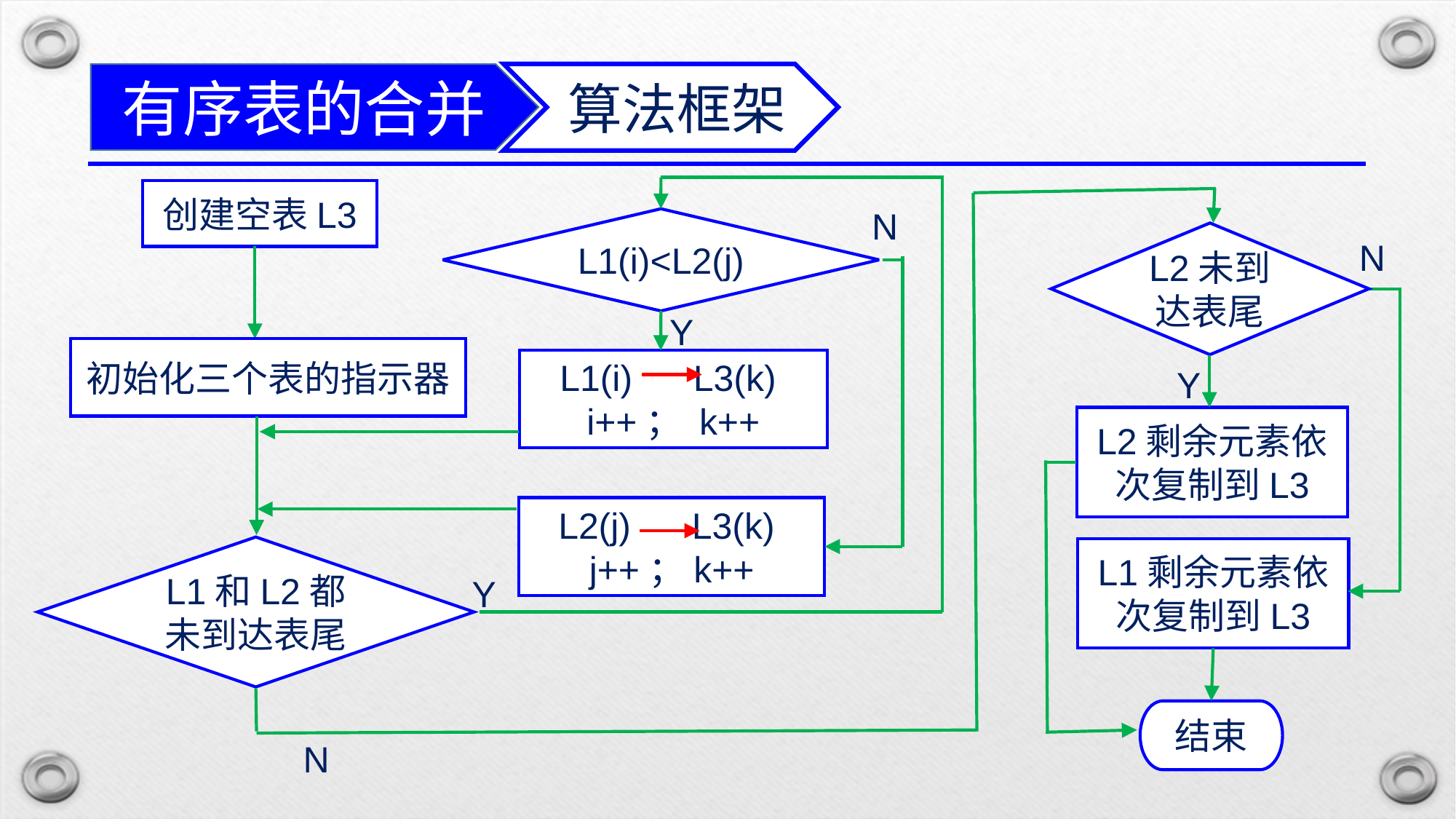

算法框架

有序表的合并
创建空表L3
N
L1(i)<L2(j)
L2未到达表尾
N
Y
初始化三个表的指示器
L1(i)      L3(k)
i++； k++
Y
L2剩余元素依次复制到L3
L2(j)      L3(k)
j++；k++
L1和L2都未到达表尾
L1剩余元素依次复制到L3
Y
结束
N